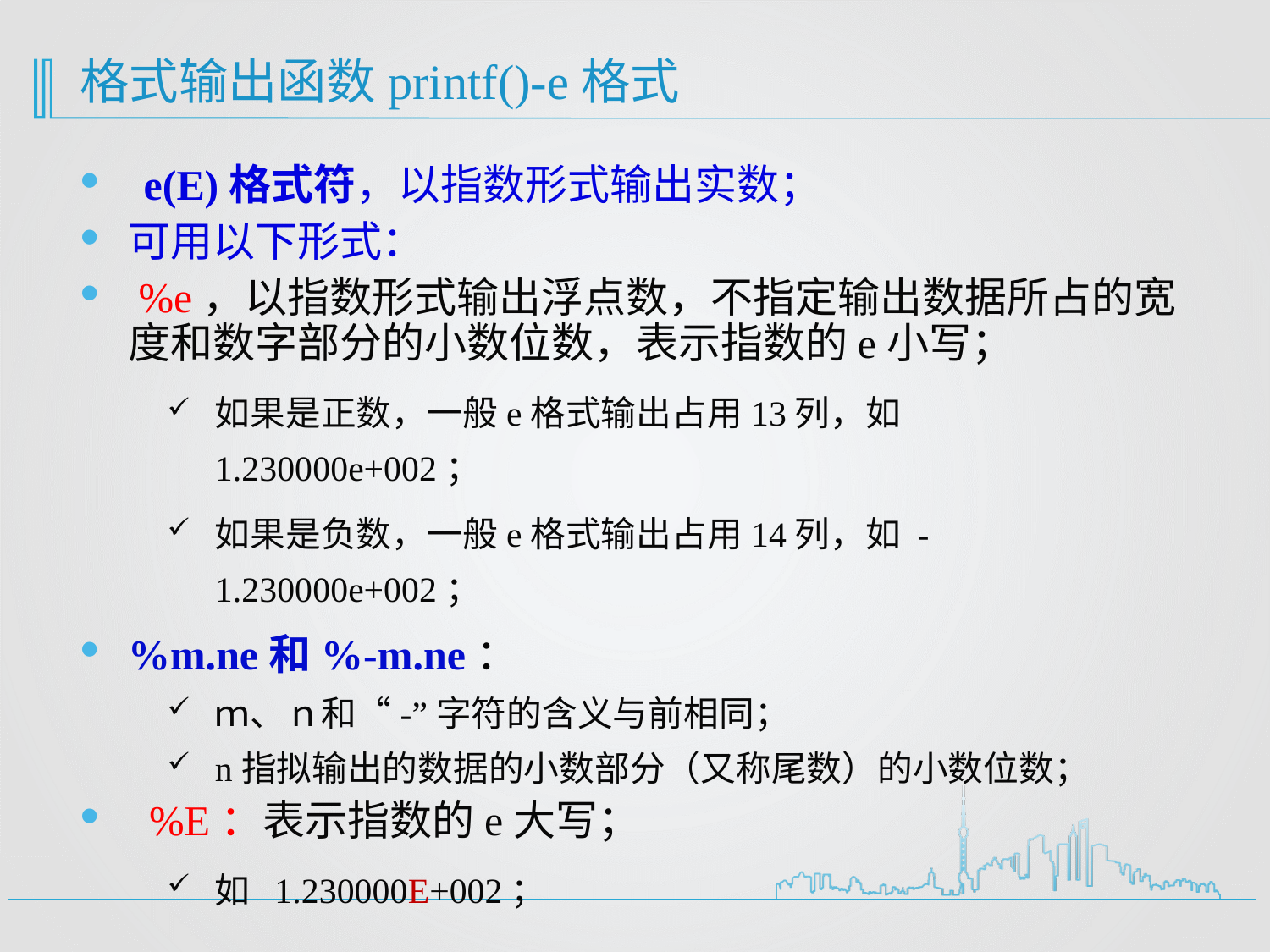

# 格式输出函数printf()-e格式
e(E)格式符，以指数形式输出实数；
可用以下形式：
 %e，以指数形式输出浮点数，不指定输出数据所占的宽度和数字部分的小数位数，表示指数的e小写；
如果是正数，一般e格式输出占用13列，如  1.230000e+002；
如果是负数，一般e格式输出占用14列，如 -1.230000e+002；
%m.ne和%-m.ne：
ｍ、ｎ和“-”字符的含义与前相同；
n指拟输出的数据的小数部分（又称尾数）的小数位数；
  %E：表示指数的e大写；
如  1.230000E+002；